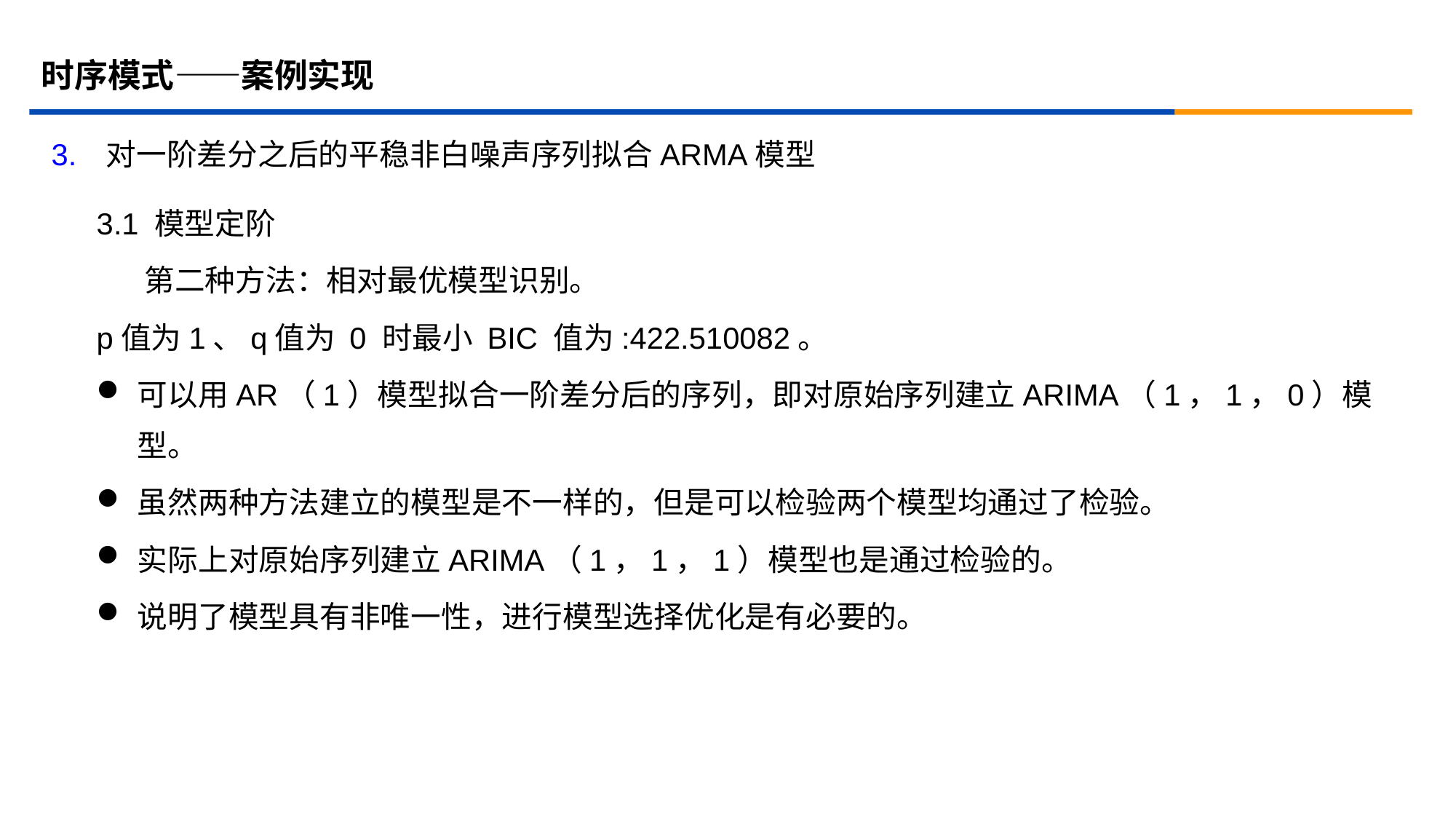

# 时序模式——案例实现

对一阶差分之后的平稳非白噪声序列拟合ARMA模型

3.1 模型定阶
      第二种方法：相对最优模型识别。
p值为1、q值为 0 时最小 BIC 值为:422.510082。
可以用AR（1）模型拟合一阶差分后的序列，即对原始序列建立ARIMA（1，1，0）模型。
虽然两种方法建立的模型是不一样的，但是可以检验两个模型均通过了检验。
实际上对原始序列建立ARIMA（1，1，1）模型也是通过检验的。
说明了模型具有非唯一性，进行模型选择优化是有必要的。